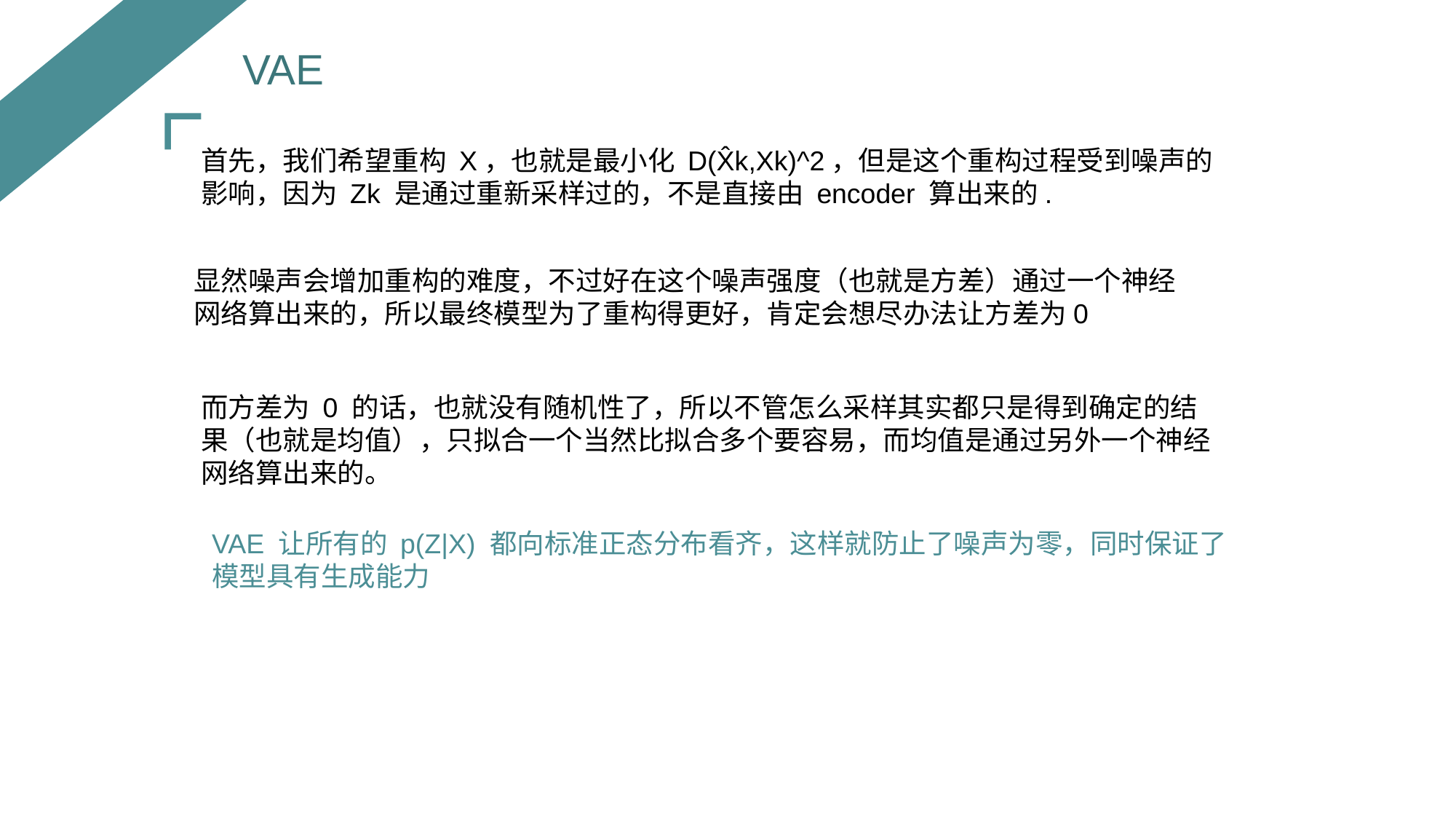

VAE

首先，我们希望重构 X，也就是最小化 D(X̂k,Xk)^2，但是这个重构过程受到噪声的影响，因为 Zk 是通过重新采样过的，不是直接由 encoder 算出来的.
显然噪声会增加重构的难度，不过好在这个噪声强度（也就是方差）通过一个神经网络算出来的，所以最终模型为了重构得更好，肯定会想尽办法让方差为0
而方差为 0 的话，也就没有随机性了，所以不管怎么采样其实都只是得到确定的结果（也就是均值），只拟合一个当然比拟合多个要容易，而均值是通过另外一个神经网络算出来的。
VAE 让所有的 p(Z|X) 都向标准正态分布看齐，这样就防止了噪声为零，同时保证了模型具有生成能力